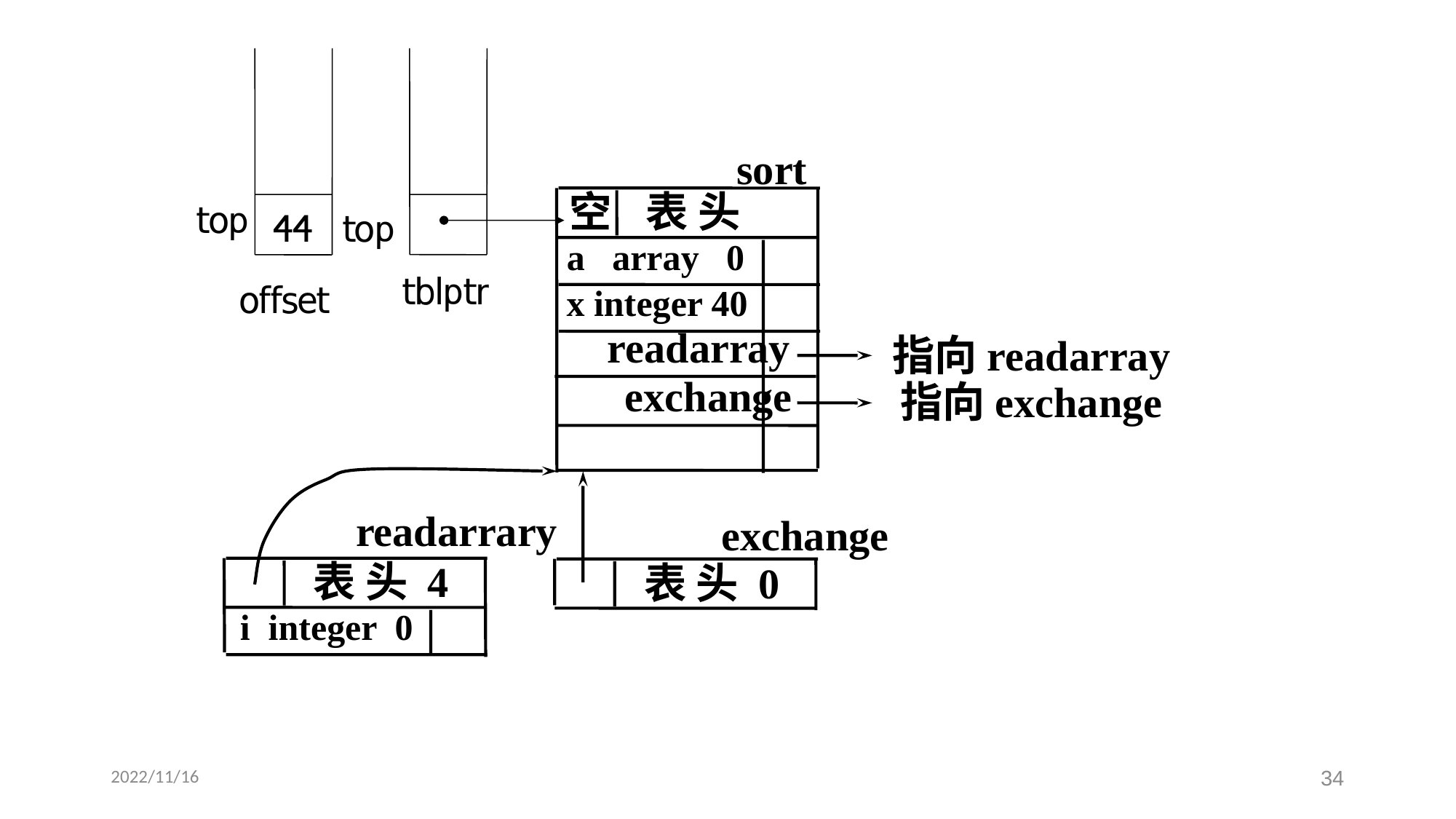

sort
空
表 头

top

44
top

a   array   0

tblptr
offset
x integer 40

readarray
指向readarray

exchange
指向exchange

readarrary
exchange
表 头 4
表 头 0

i  integer  0

2022/11/16
34